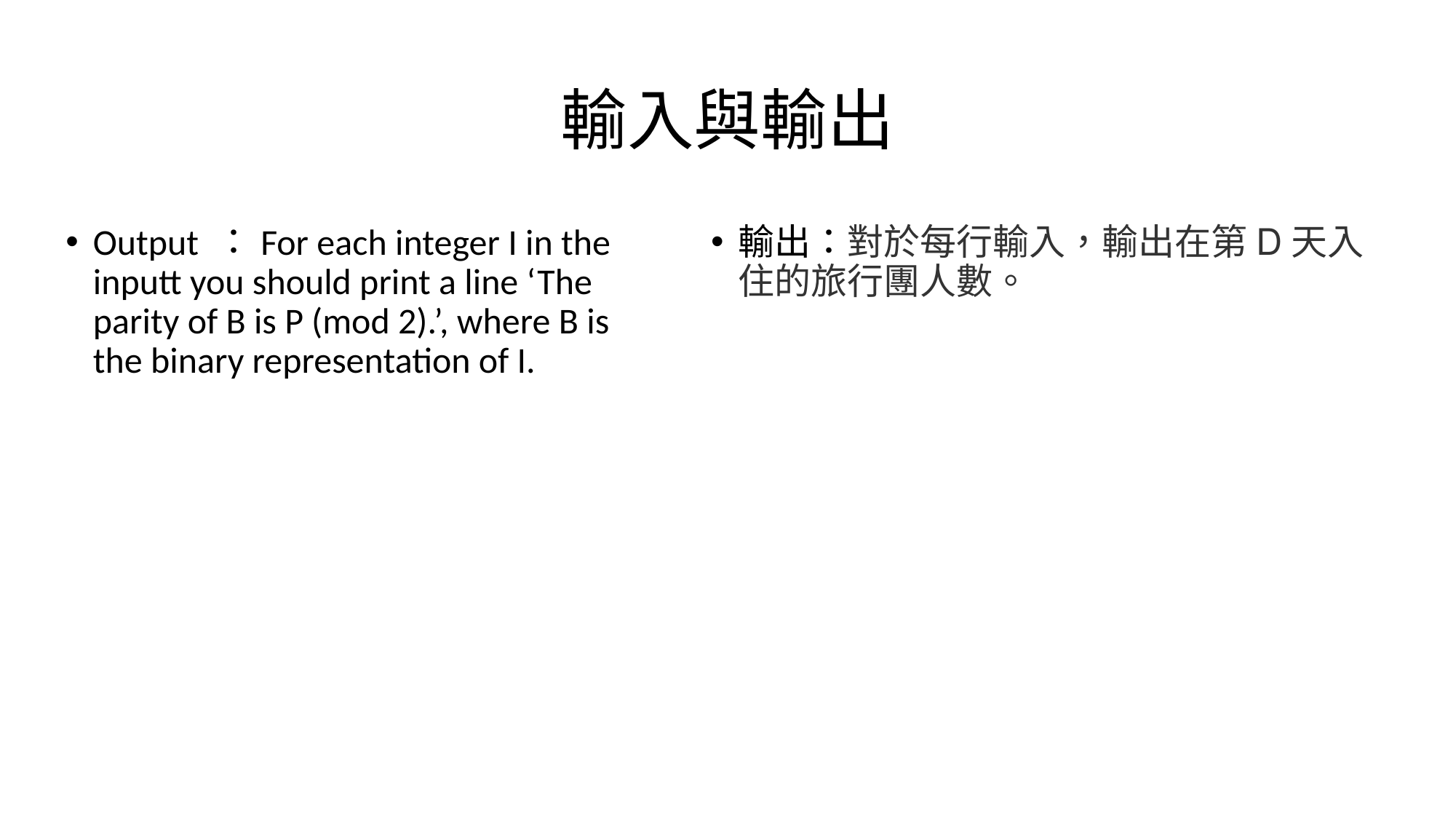

# 輸入與輸出
Output ：For each integer I in the inputt you should print a line ‘The parity of B is P (mod 2).’, where B is the binary representation of I.
輸出：對於每行輸入，輸出在第D天入住的旅行團人數。